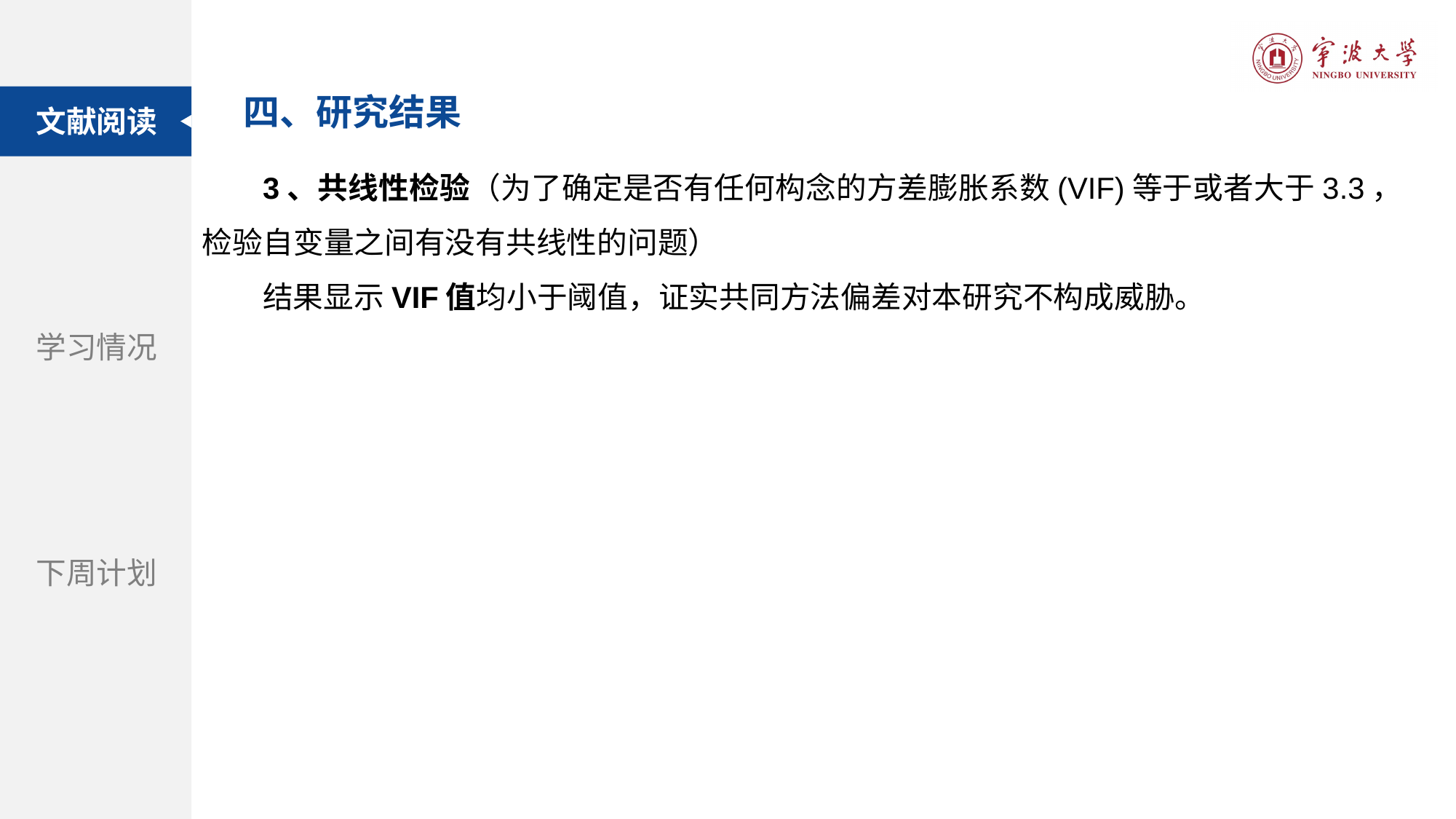

四、研究结果

文献阅读
3、共线性检验（为了确定是否有任何构念的方差膨胀系数(VIF)等于或者大于3.3，检验自变量之间有没有共线性的问题）
结果显示VIF值均小于阈值，证实共同方法偏差对本研究不构成威胁。
题目：自动驾驶汽车和街道设计：使用虚拟现实实验探索中央分隔带在提高行人过街安全性方面的作用
学习情况
期刊：Accident Analysis and Prevention
下周计划